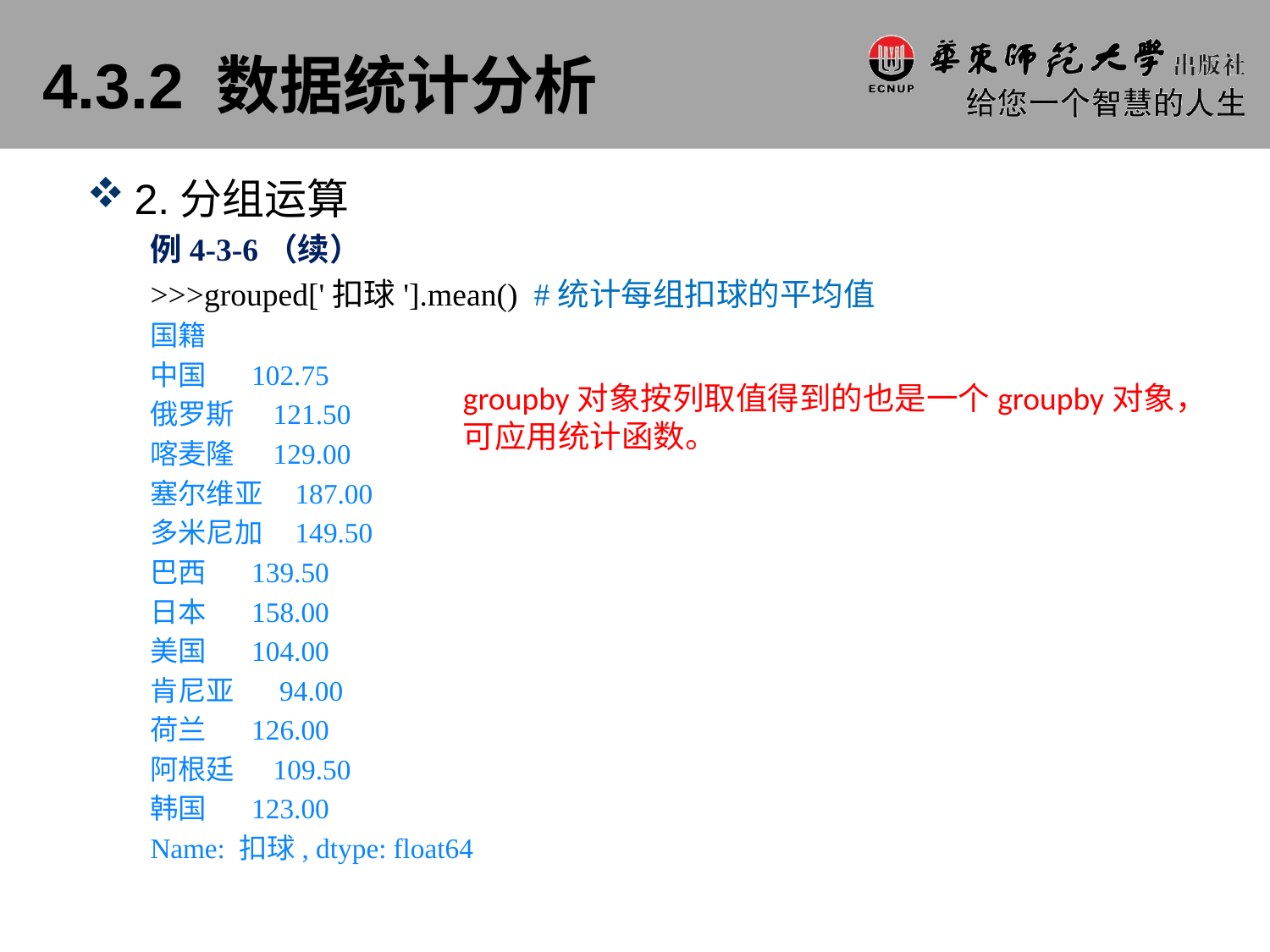

# 4.3.2 数据统计分析
2.分组运算
例4-3-6（续）
>>>grouped['扣球'].mean()  #统计每组扣球的平均值
国籍
中国      102.75
俄罗斯     121.50
喀麦隆     129.00
塞尔维亚    187.00
多米尼加    149.50
巴西      139.50
日本      158.00
美国      104.00
肯尼亚      94.00
荷兰      126.00
阿根廷     109.50
韩国      123.00
Name: 扣球, dtype: float64

groupby对象按列取值得到的也是一个groupby对象，可应用统计函数。